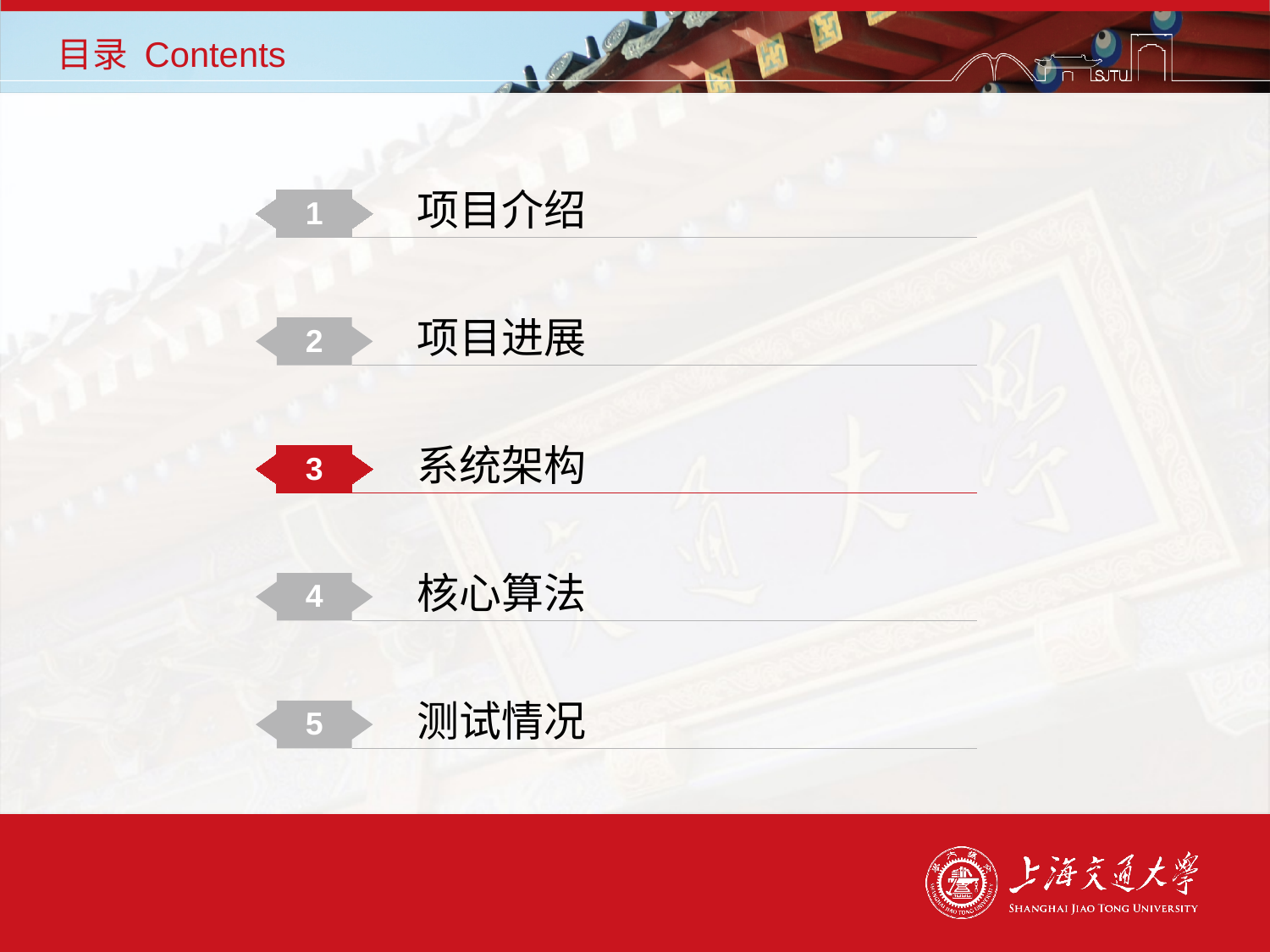

# 目录 Contents
项目介绍
1

项目进展
2

系统架构
3

核心算法
4

测试情况
5